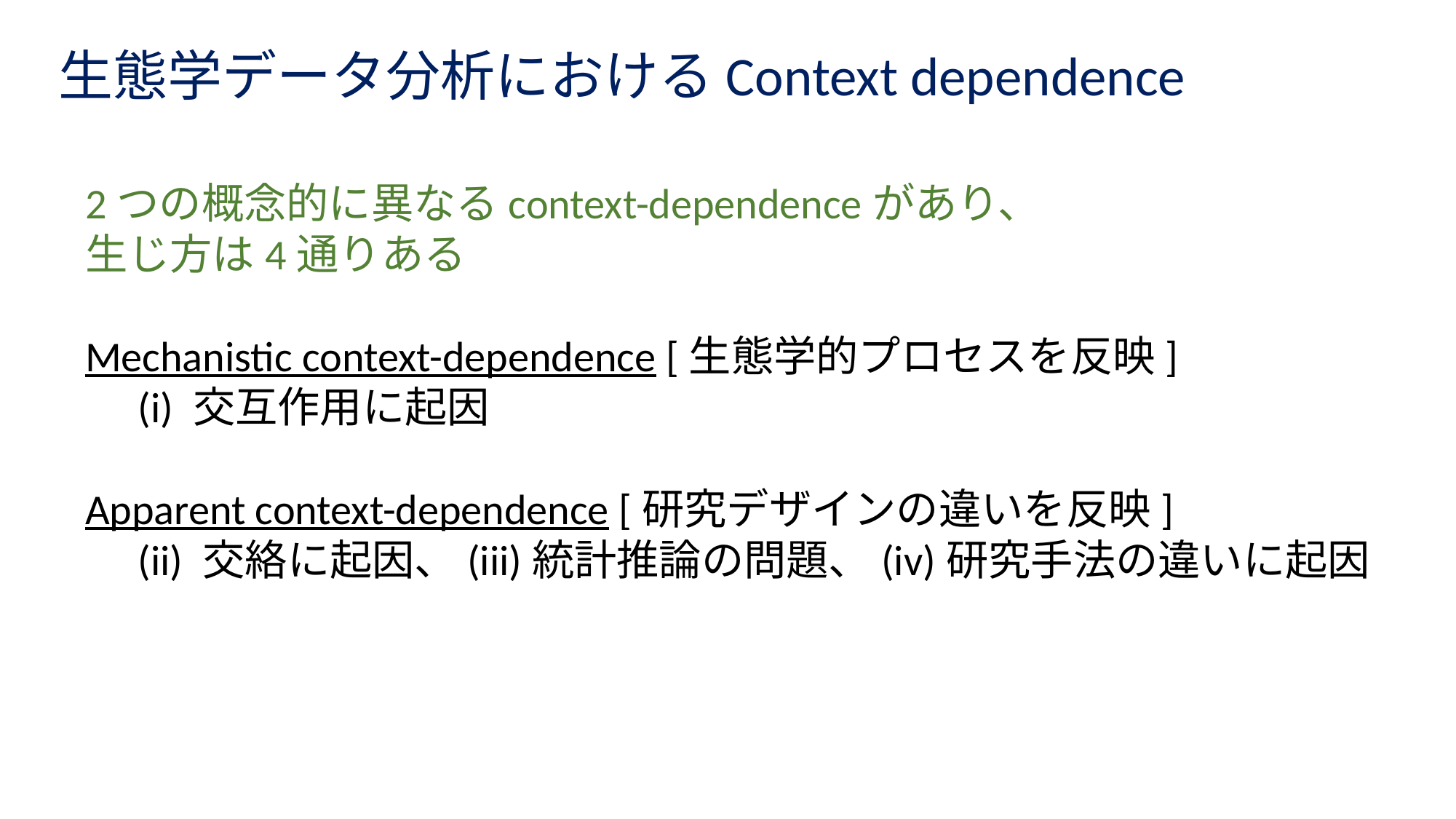

生態学データ分析におけるContext dependence
2つの概念的に異なるcontext-dependenceがあり、
生じ方は4通りある

Mechanistic context-dependence [生態学的プロセスを反映]
　(i) 交互作用に起因

Apparent context-dependence [研究デザインの違いを反映]
　(ii) 交絡に起因、(iii)統計推論の問題、(iv)研究手法の違いに起因